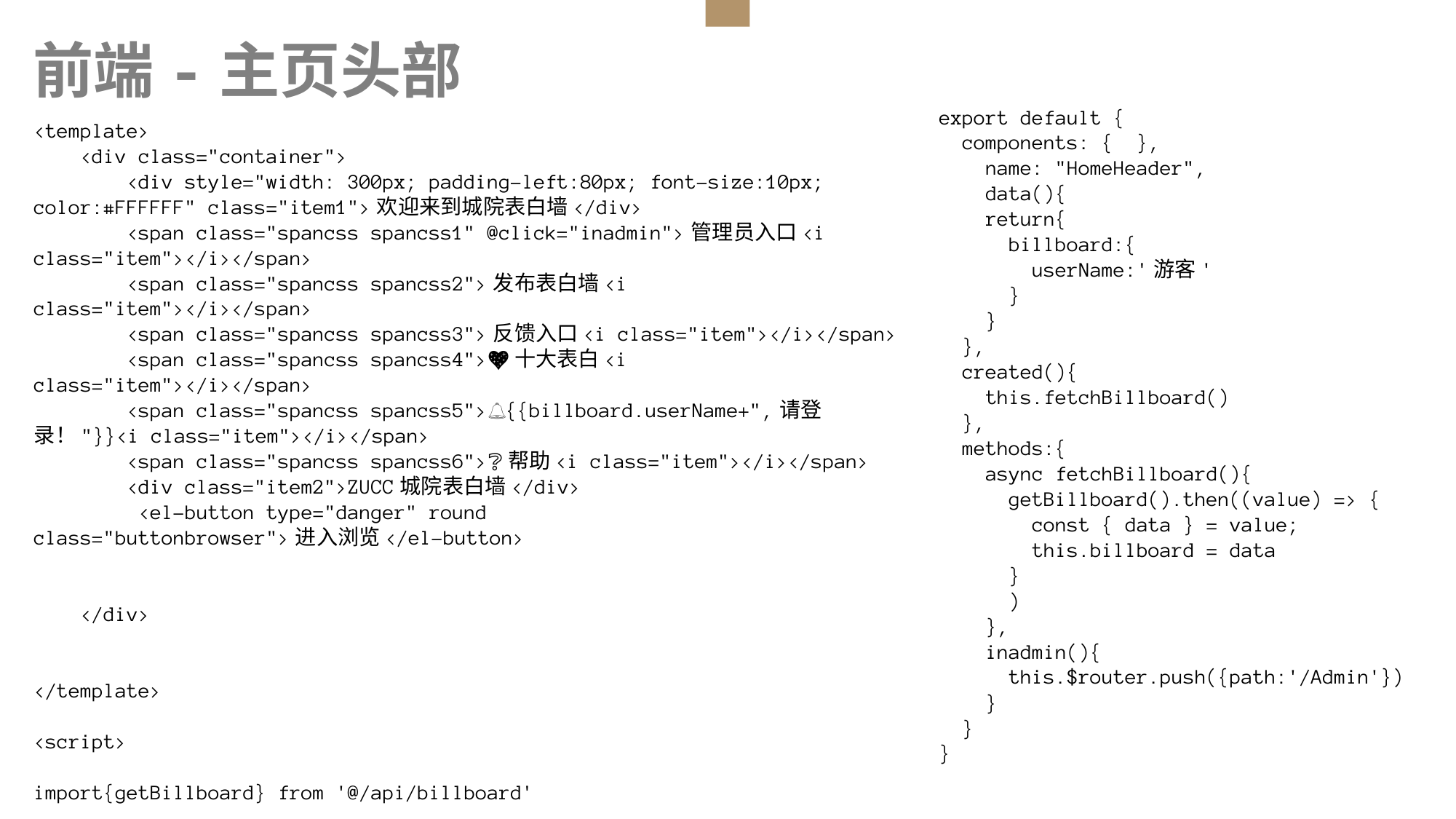

前端-主页头部
export default {
  components: {  },
    name: "HomeHeader",
    data(){
    return{
      billboard:{
        userName:'游客'
      }
    }
  },
  created(){
    this.fetchBillboard()
  },
  methods:{
    async fetchBillboard(){
      getBillboard().then((value) => {
        const { data } = value;
        this.billboard = data
      }
      )
    },
    inadmin(){
      this.$router.push({path:'/Admin'})
    }
  }
}
<template>
    <div class="container">
        <div style="width: 300px; padding-left:80px; font-size:10px; color:#FFFFFF" class="item1">欢迎来到城院表白墙</div>
        <span class="spancss spancss1" @click="inadmin">管理员入口<i class="item"></i></span>
        <span class="spancss spancss2">发布表白墙<i class="item"></i></span>
        <span class="spancss spancss3">反馈入口<i class="item"></i></span>
        <span class="spancss spancss4">💖十大表白<i class="item"></i></span>
        <span class="spancss spancss5">🔔{{billboard.userName+",请登录！"}}<i class="item"></i></span>
        <span class="spancss spancss6">❔帮助<i class="item"></i></span>
        <div class="item2">ZUCC城院表白墙</div>
         <el-button type="danger" round class="buttonbrowser">进入浏览</el-button>

    </div>

</template>

<script>

import{getBillboard} from '@/api/billboard'